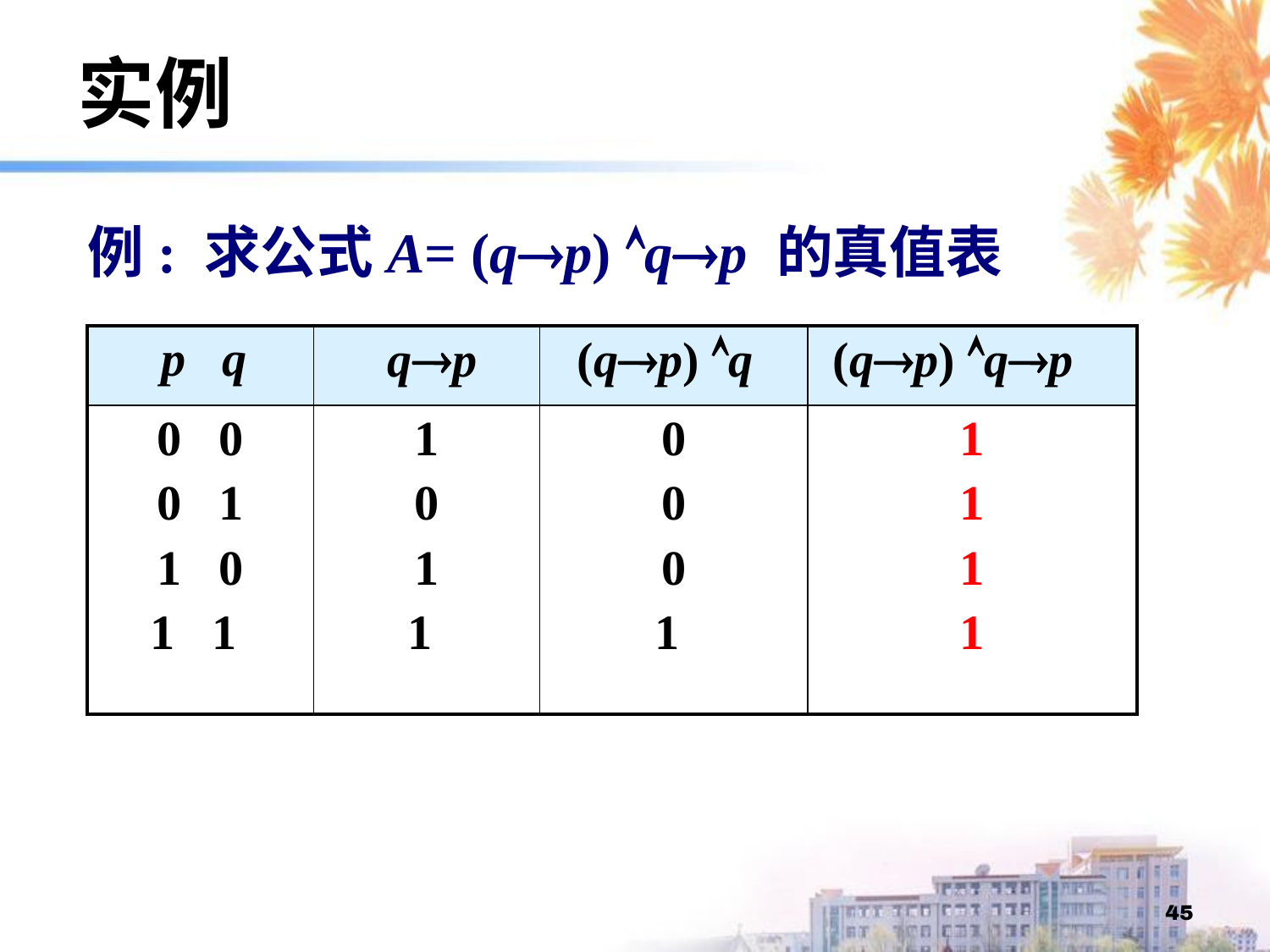

# 实例
例: 求公式A= (q→p) ∧q→p 的真值表
| p q | q→p | (q→p) ∧q | (q→p) ∧q→p |
| --- | --- | --- | --- |
| 0 0 0 1 1 0 1 1 | 1 0 1 1 | 0 0 0 1 | 1 1 1 1 |
45